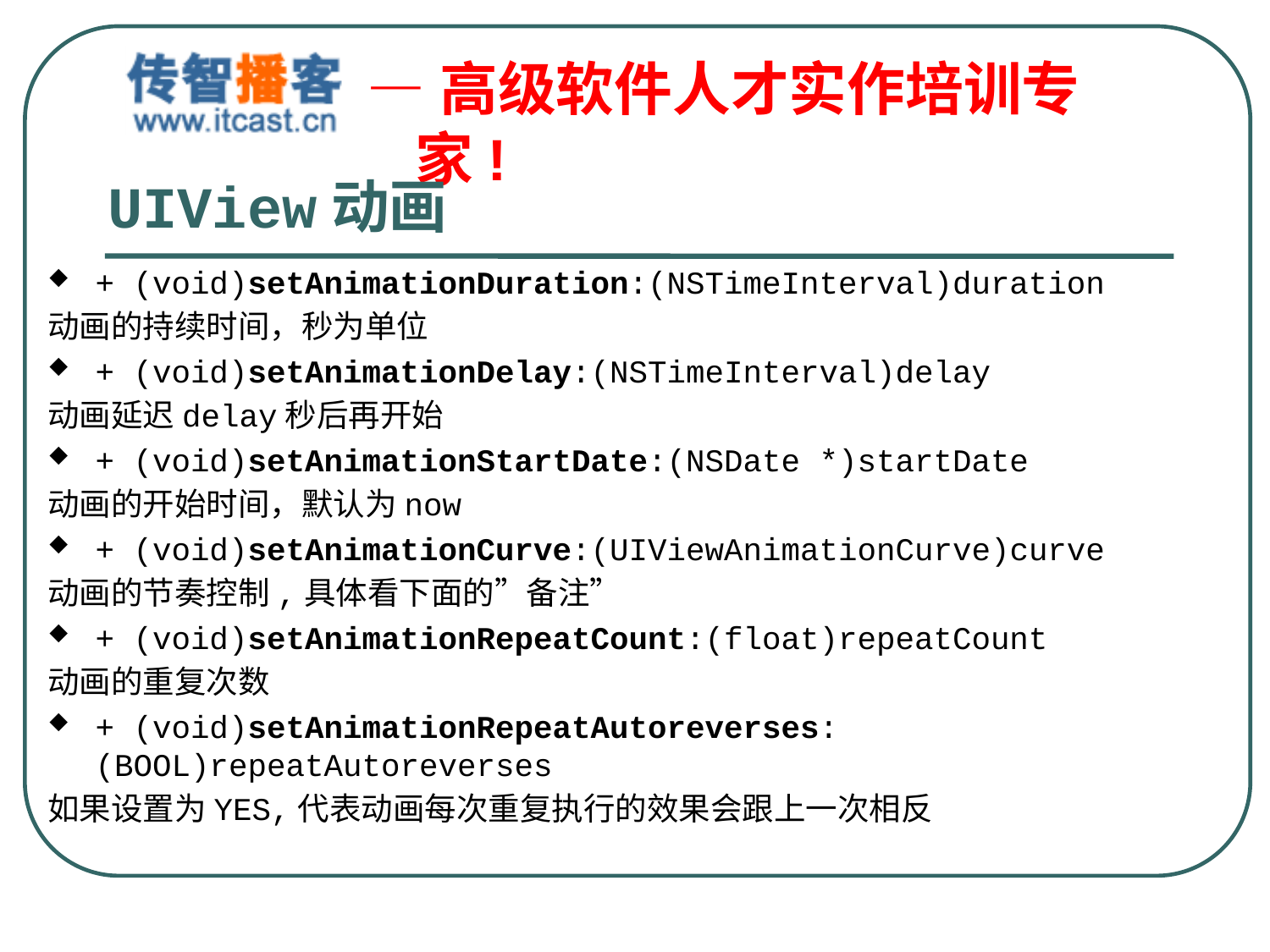

# UIView动画
+ (void)setAnimationDuration:(NSTimeInterval)duration
动画的持续时间，秒为单位
+ (void)setAnimationDelay:(NSTimeInterval)delay
动画延迟delay秒后再开始
+ (void)setAnimationStartDate:(NSDate *)startDate
动画的开始时间，默认为now
+ (void)setAnimationCurve:(UIViewAnimationCurve)curve
动画的节奏控制,具体看下面的”备注”
+ (void)setAnimationRepeatCount:(float)repeatCount
动画的重复次数
+ (void)setAnimationRepeatAutoreverses:(BOOL)repeatAutoreverses
如果设置为YES,代表动画每次重复执行的效果会跟上一次相反